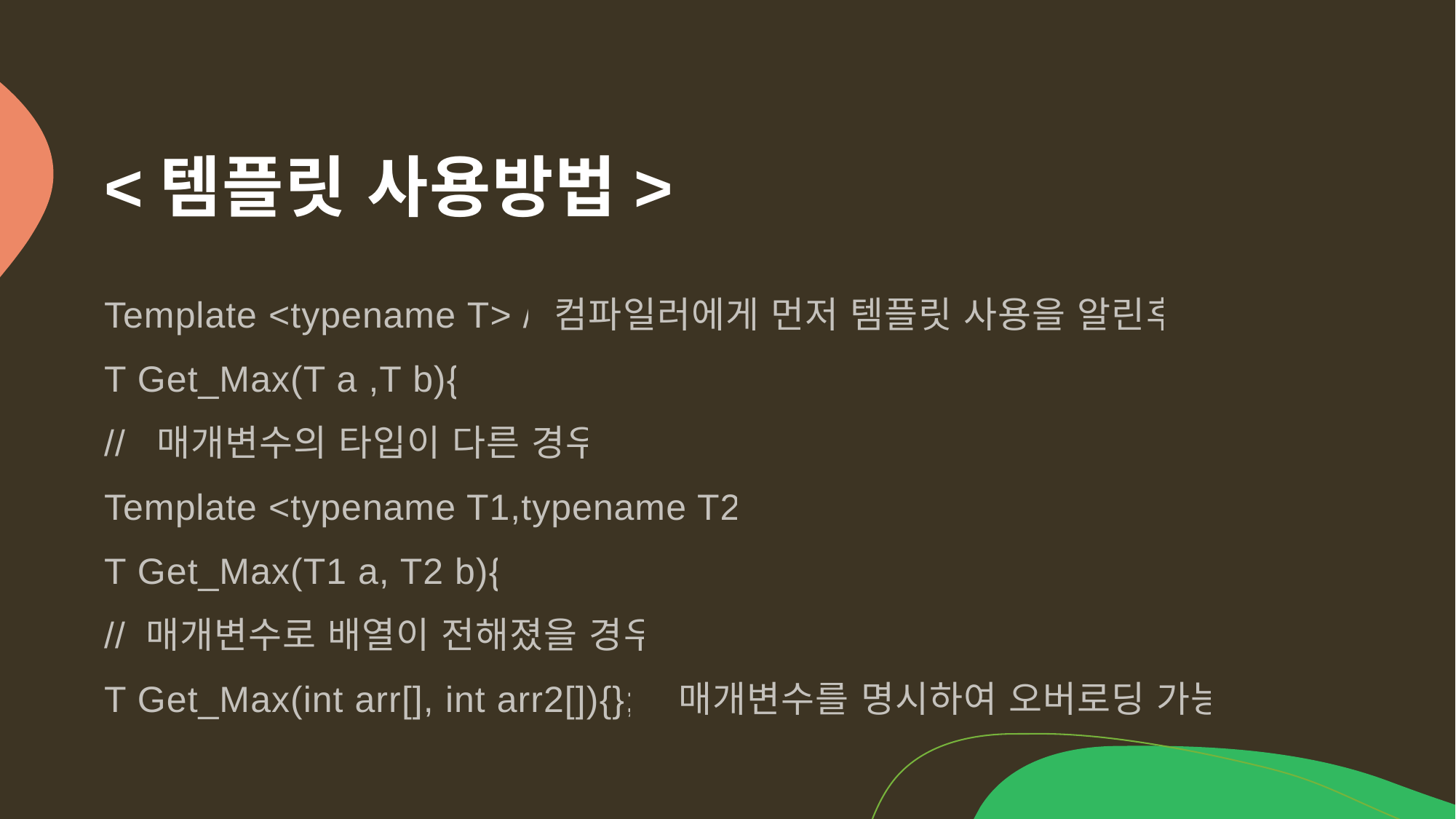

# <템플릿 사용방법>
Template <typename T> //컴파일러에게 먼저 템플릿 사용을 알린후
T Get_Max(T a ,T b){}
//  매개변수의 타입이 다른 경우
Template <typename T1,typename T2>
T Get_Max(T1 a, T2 b){}
// 매개변수로 배열이 전해졌을 경우
T Get_Max(int arr[], int arr2[]){};// 매개변수를 명시하여 오버로딩 가능